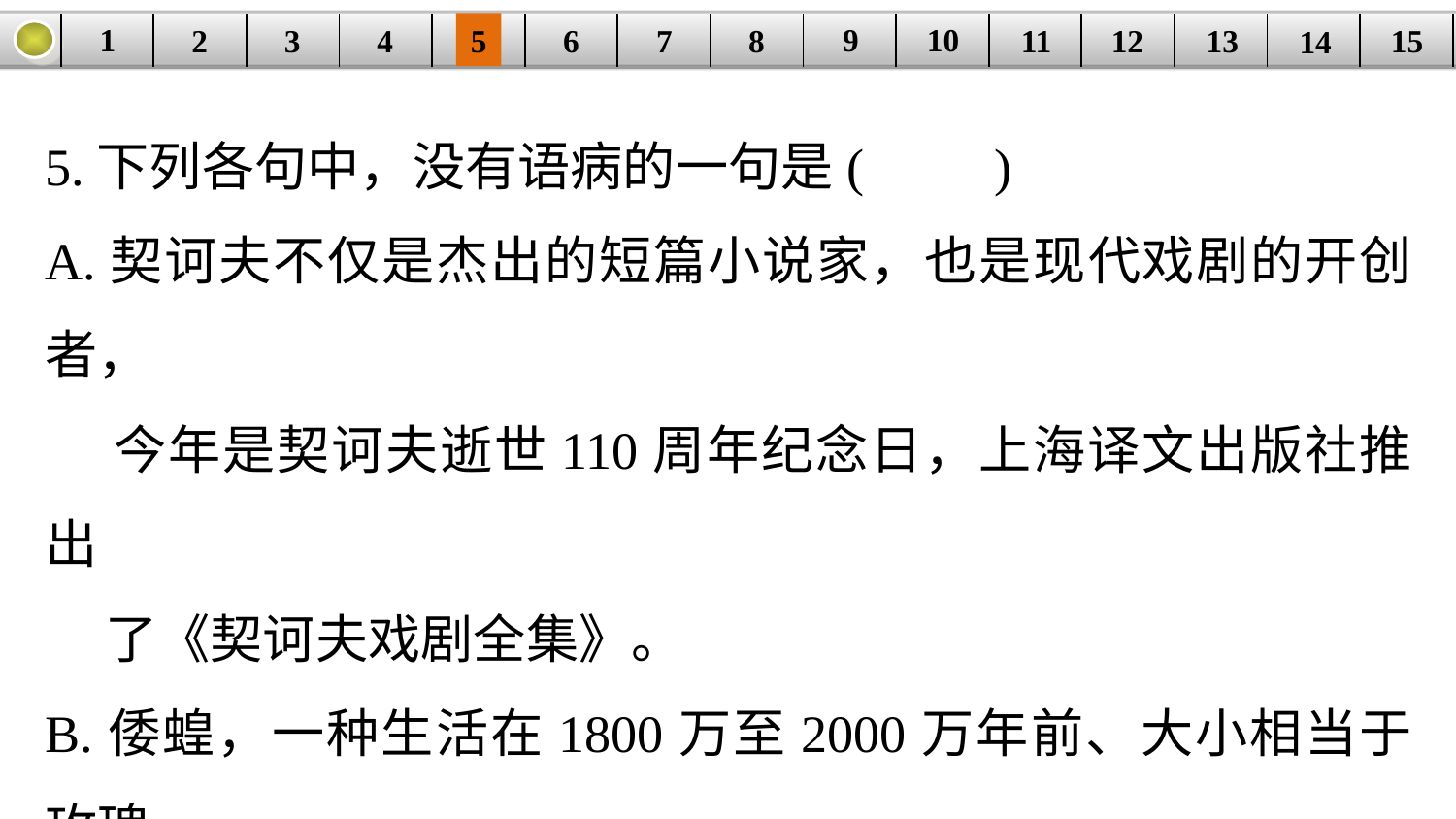

9
10
1
3
4
5
6
8
11
2
12
15
|  |  |  |  |  |  |  |  |  |  |  |  |  |  |  |
| --- | --- | --- | --- | --- | --- | --- | --- | --- | --- | --- | --- | --- | --- | --- |
7
13
14

5.下列各句中，没有语病的一句是(　　)
A.契诃夫不仅是杰出的短篇小说家，也是现代戏剧的开创者，
    今年是契诃夫逝世110周年纪念日，上海译文出版社推出
    了《契诃夫戏剧全集》。
B.倭蝗，一种生活在1800万至2000万年前、大小相当于玫瑰
    花刺，主要以苔藓、藻类和真菌为食，这个物种非常不可
    思议。